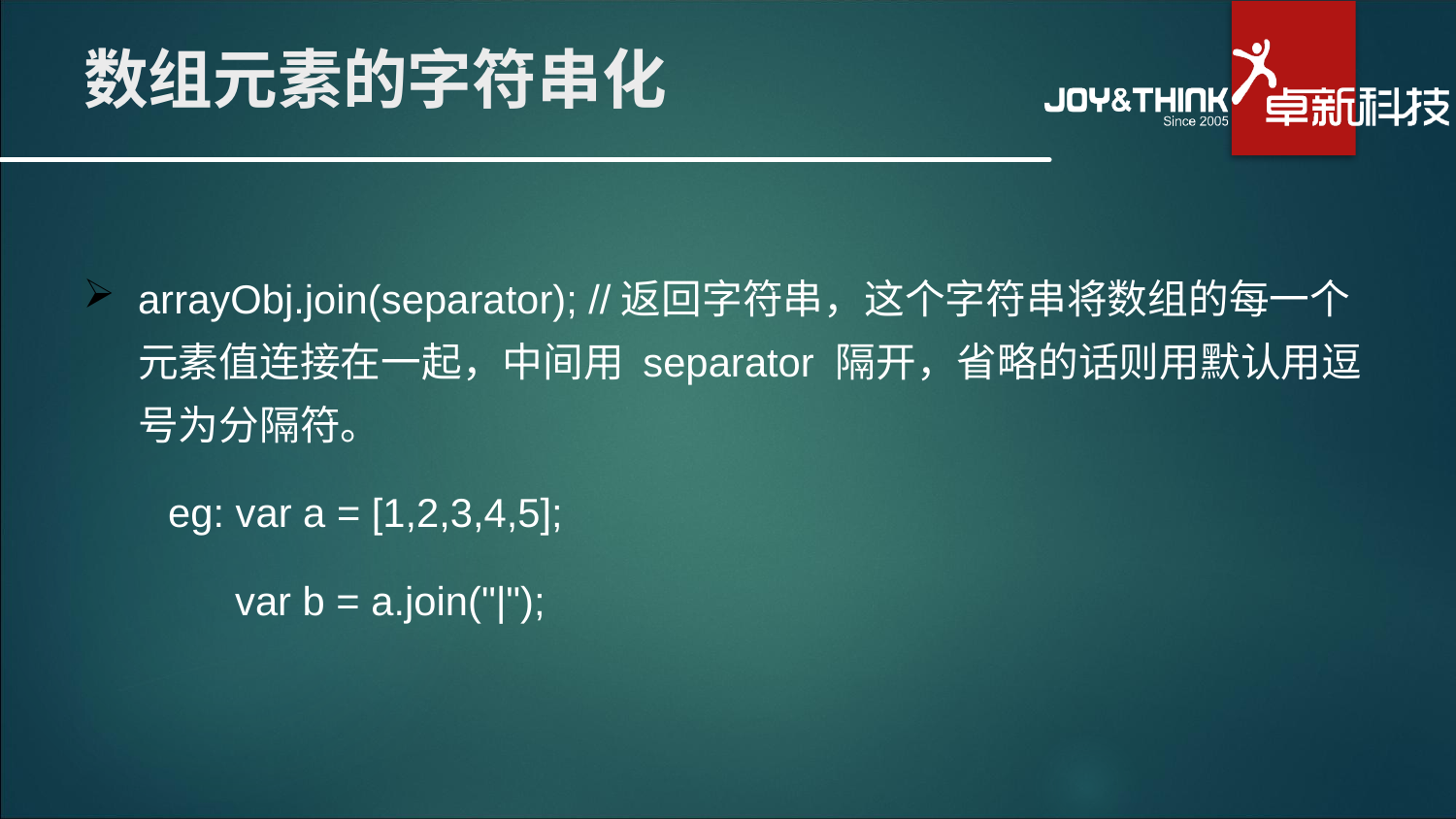

# 数组元素的字符串化
arrayObj.join(separator); //返回字符串，这个字符串将数组的每一个元素值连接在一起，中间用 separator 隔开，省略的话则用默认用逗号为分隔符。
eg: var a = [1,2,3,4,5];
      var b = a.join("|");